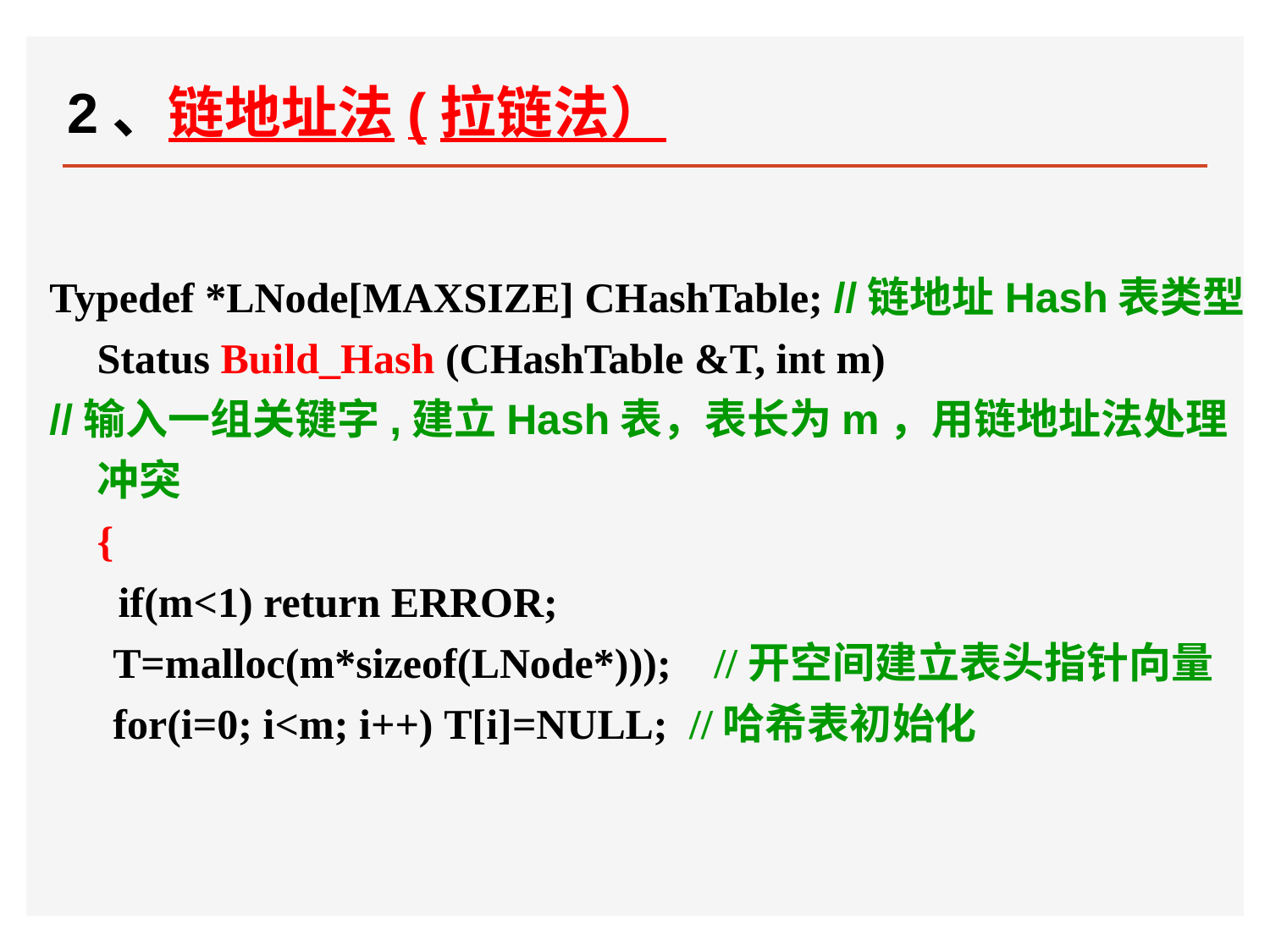

# 2、链地址法(拉链法）
Typedef *LNode[MAXSIZE] CHashTable; //链地址Hash表类型
Status Build_Hash (CHashTable &T, int m)
//输入一组关键字,建立Hash表，表长为m，用链地址法处理冲突
{
  if(m<1) return ERROR;
      T=malloc(m*sizeof(LNode*)));    //开空间建立表头指针向量
      for(i=0; i<m; i++) T[i]=NULL;  //哈希表初始化